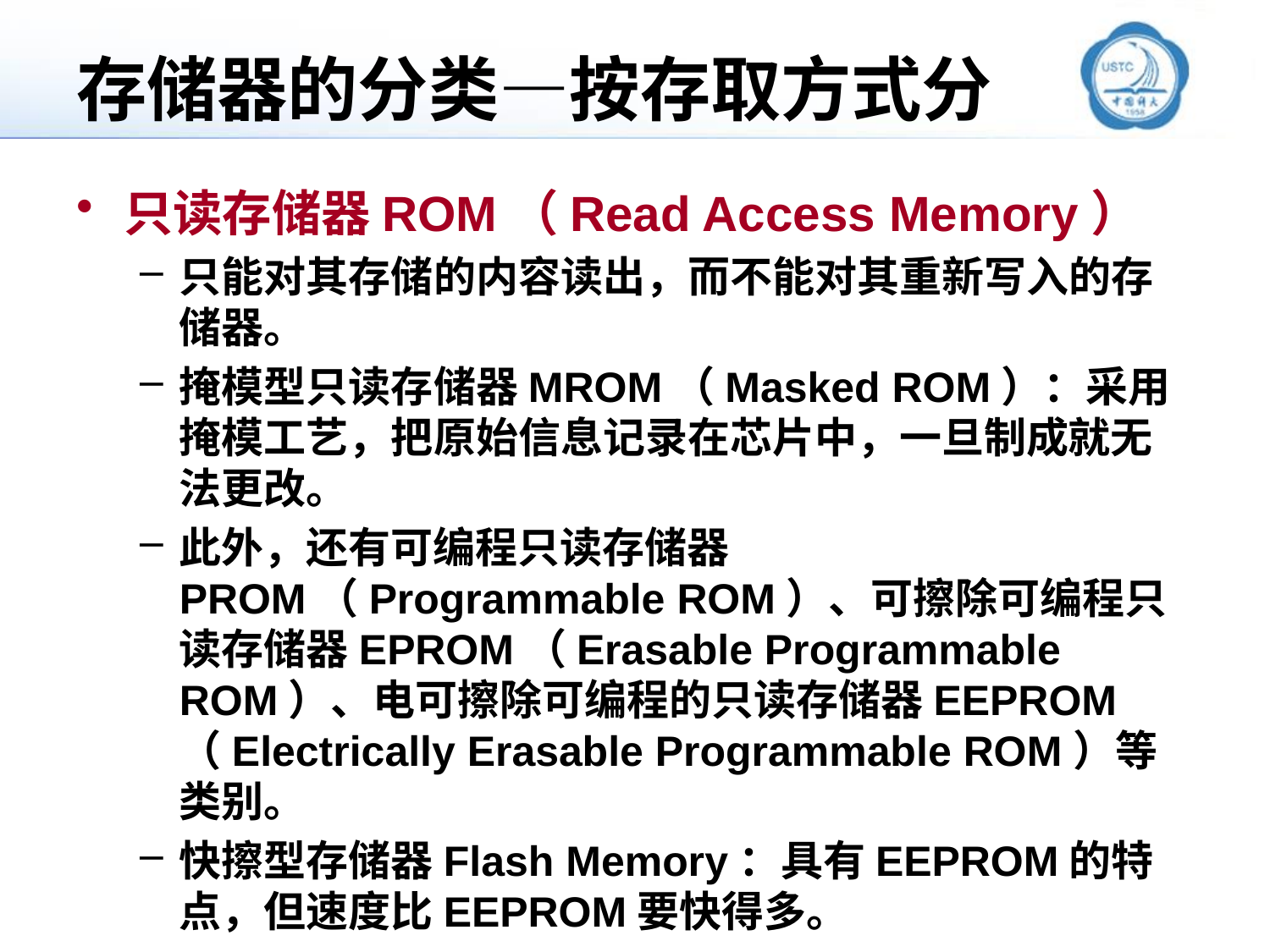

# 存储器的分类—按存取方式分
只读存储器ROM（Read Access Memory）
只能对其存储的内容读出，而不能对其重新写入的存储器。
掩模型只读存储器MROM（Masked ROM）：采用掩模工艺，把原始信息记录在芯片中，一旦制成就无法更改。
此外，还有可编程只读存储器PROM（Programmable ROM）、可擦除可编程只读存储器EPROM（Erasable Programmable ROM）、电可擦除可编程的只读存储器EEPROM（Electrically Erasable Programmable ROM）等类别。
快擦型存储器Flash Memory：具有EEPROM的特点，但速度比EEPROM要快得多。